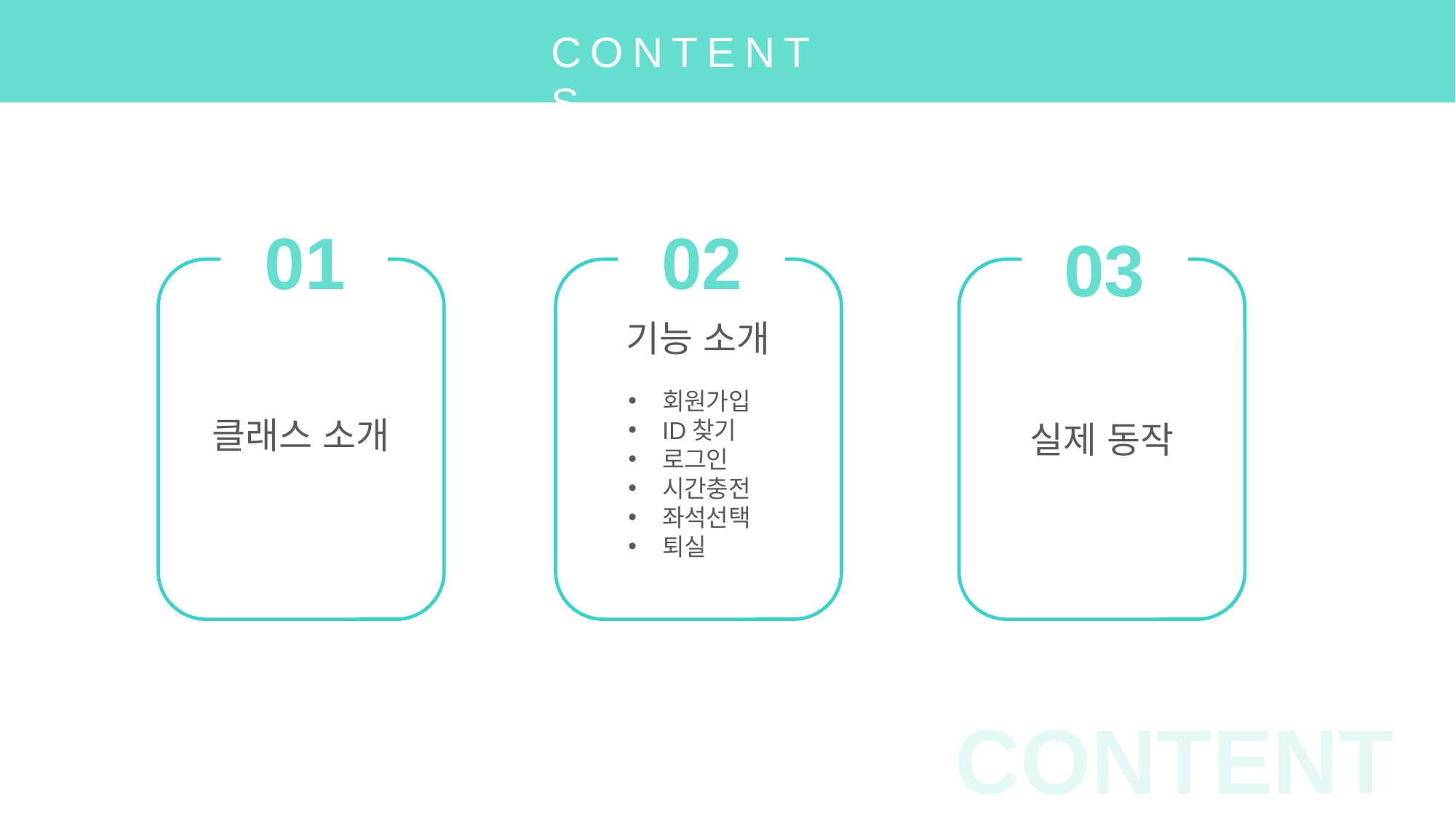

CONTENTS
01
02
03

기능 소개
회원가입
ID찾기
로그인
시간충전
좌석선택
퇴실
클래스 소개
실제 동작
CONTENTS